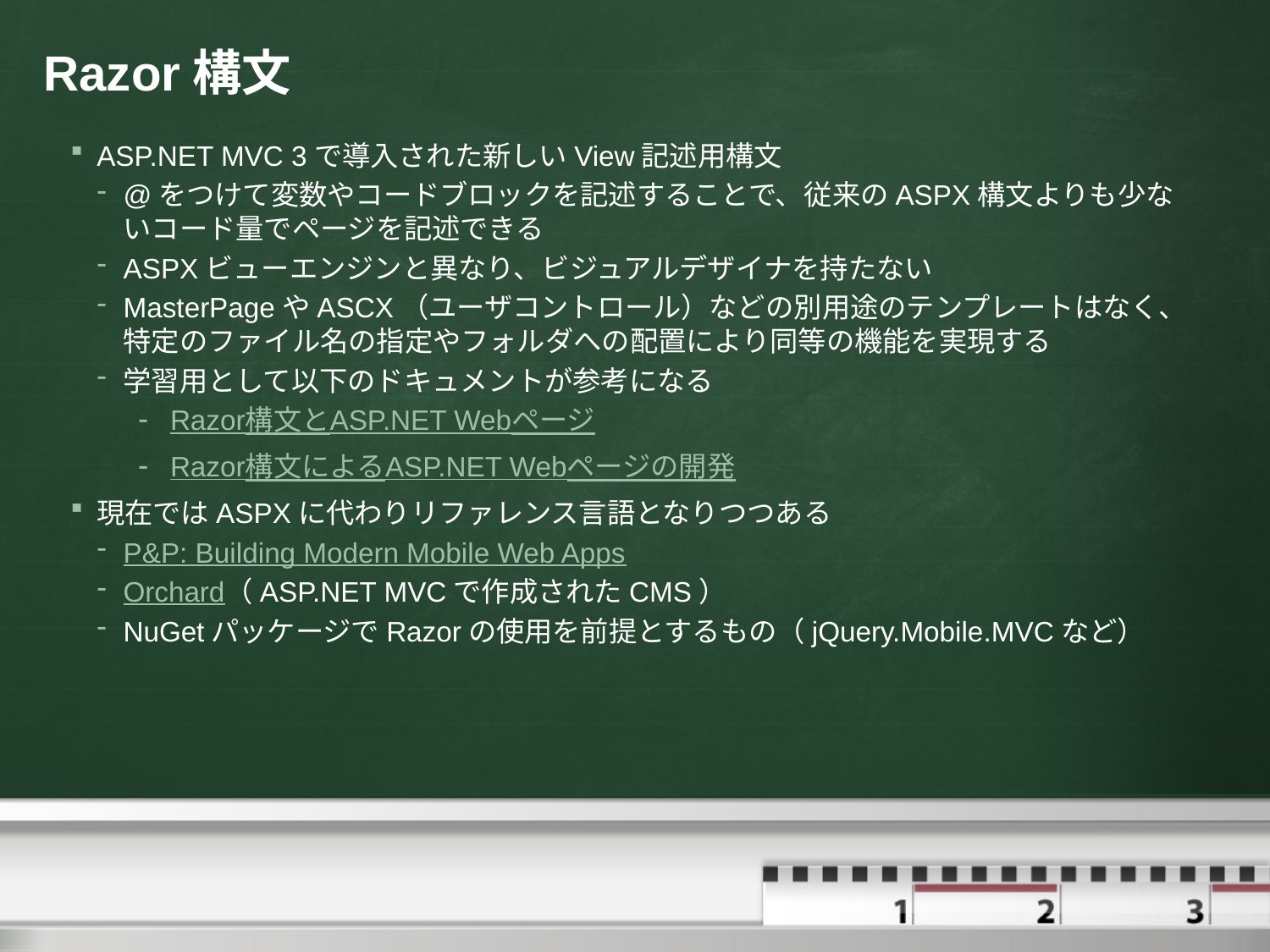

# Razor構文
ASP.NET MVC 3で導入された新しいView記述用構文
@をつけて変数やコードブロックを記述することで、従来のASPX構文よりも少ないコード量でページを記述できる
ASPXビューエンジンと異なり、ビジュアルデザイナを持たない
MasterPageやASCX（ユーザコントロール）などの別用途のテンプレートはなく、特定のファイル名の指定やフォルダへの配置により同等の機能を実現する
学習用として以下のドキュメントが参考になる
Razor構文とASP.NET Webページ
Razor構文によるASP.NET Webページの開発
現在ではASPXに代わりリファレンス言語となりつつある
P&P: Building Modern Mobile Web Apps
Orchard（ASP.NET MVCで作成されたCMS）
NuGetパッケージでRazorの使用を前提とするもの（jQuery.Mobile.MVCなど）